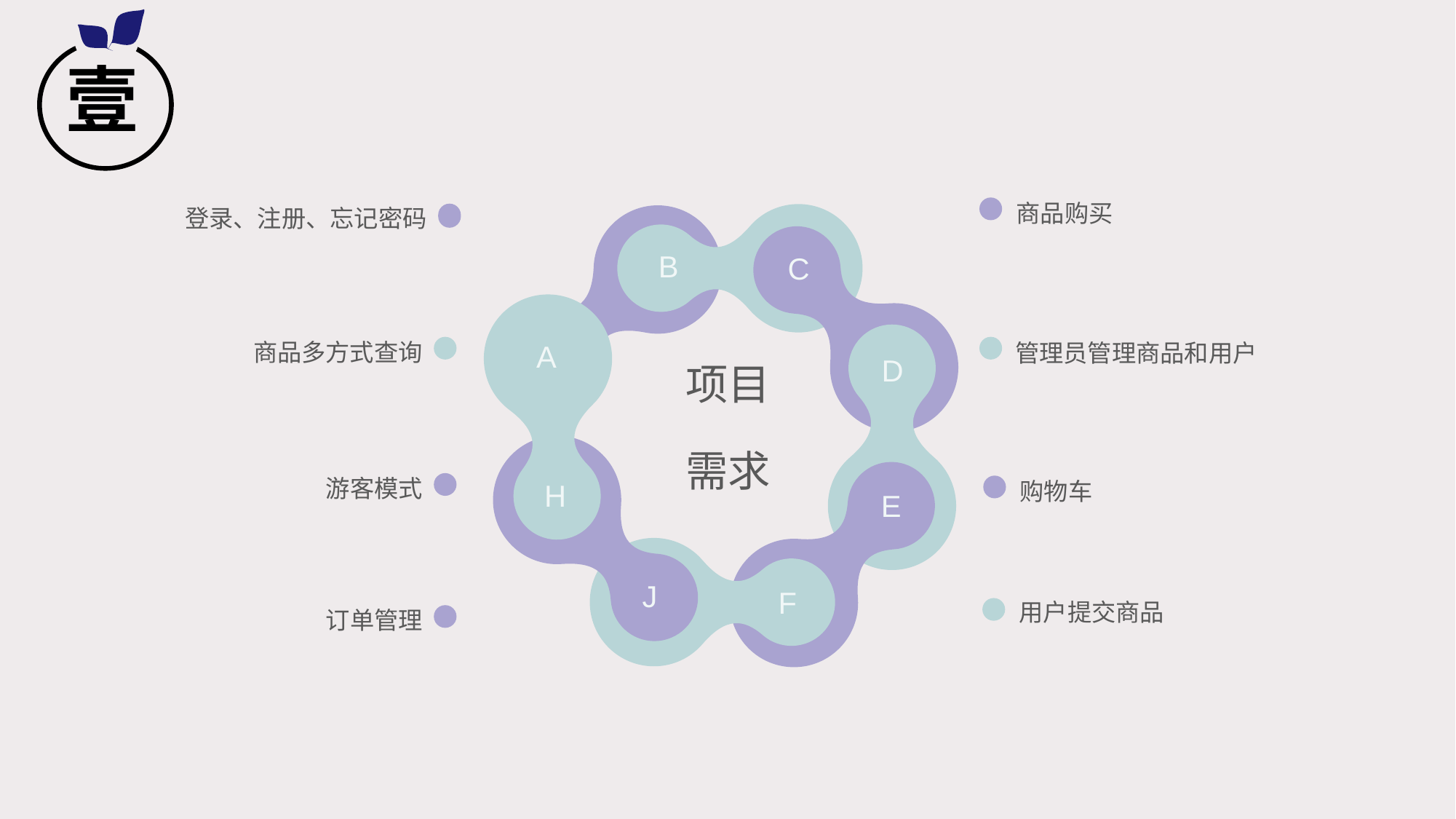

壹
商品购买

登录、注册、忘记密码

B
C

A
项目
需求
D

H
E

J
F
商品多方式查询

管理员管理商品和用户

游客模式

购物车

用户提交商品

订单管理